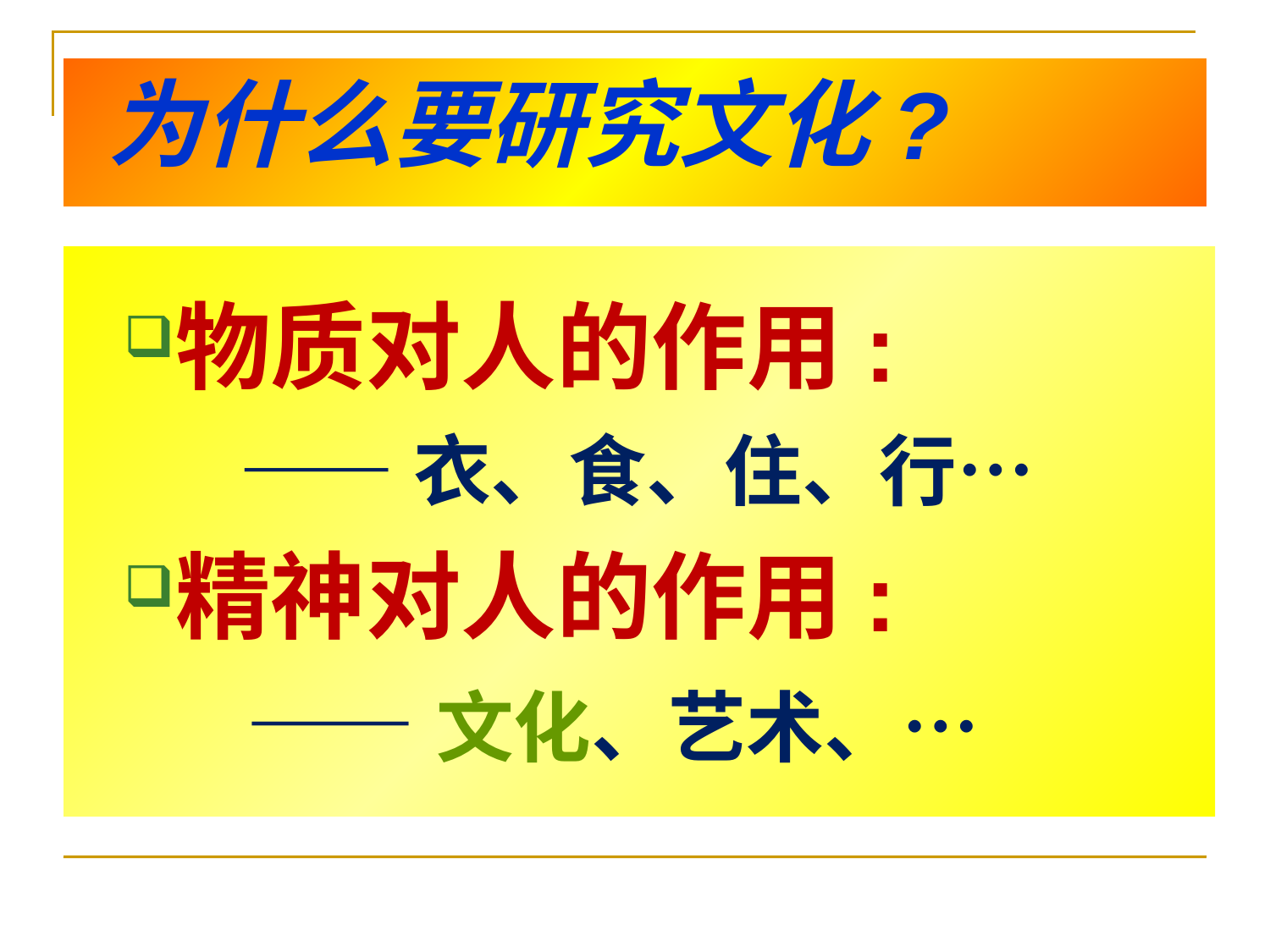

# 为什么要研究文化?

物质对人的作用:
    ——衣、食、住、行…
精神对人的作用:
    ——文化、艺术、…

16